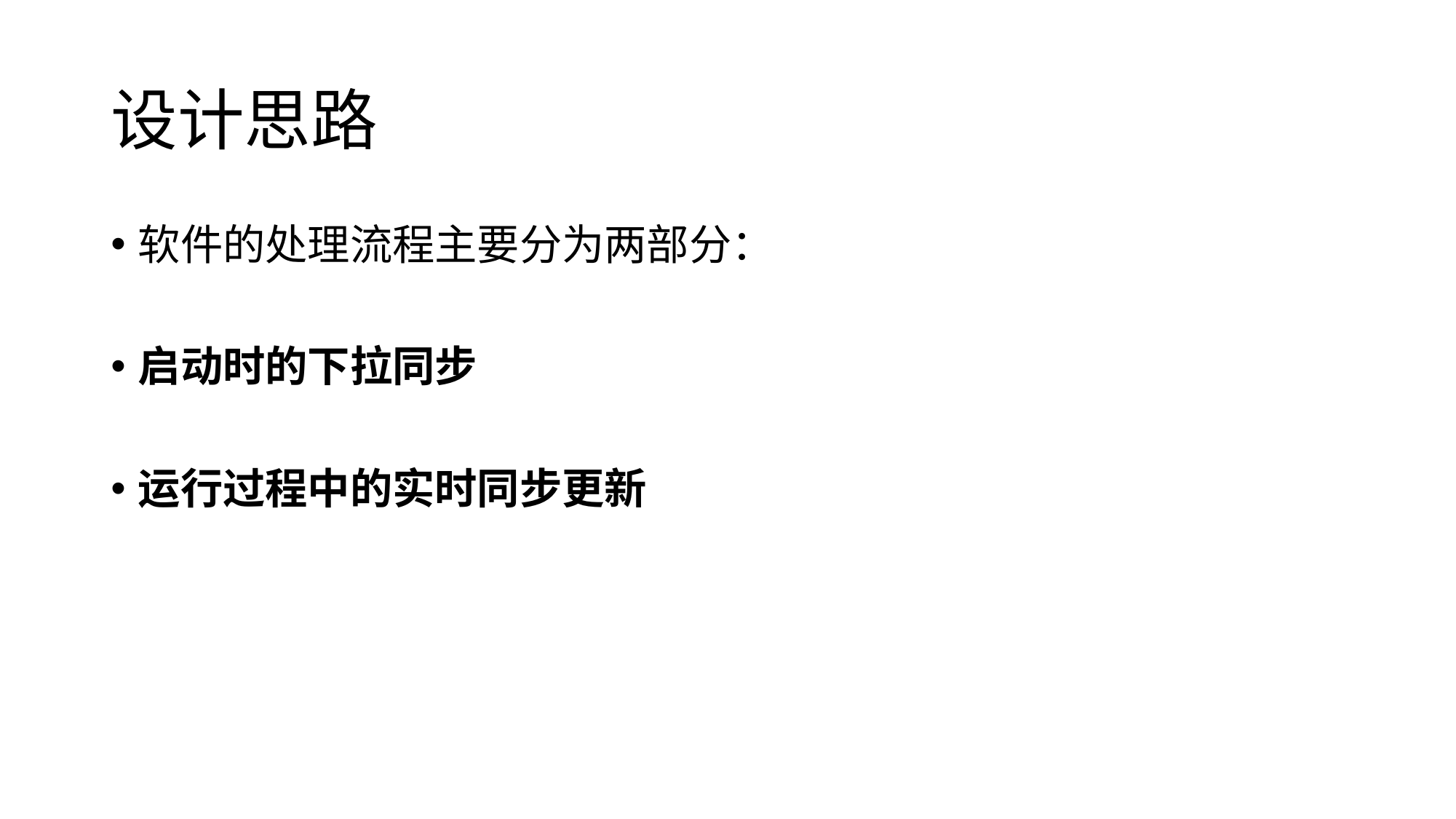

# 设计思路
软件的处理流程主要分为两部分：

启动时的下拉同步

运行过程中的实时同步更新